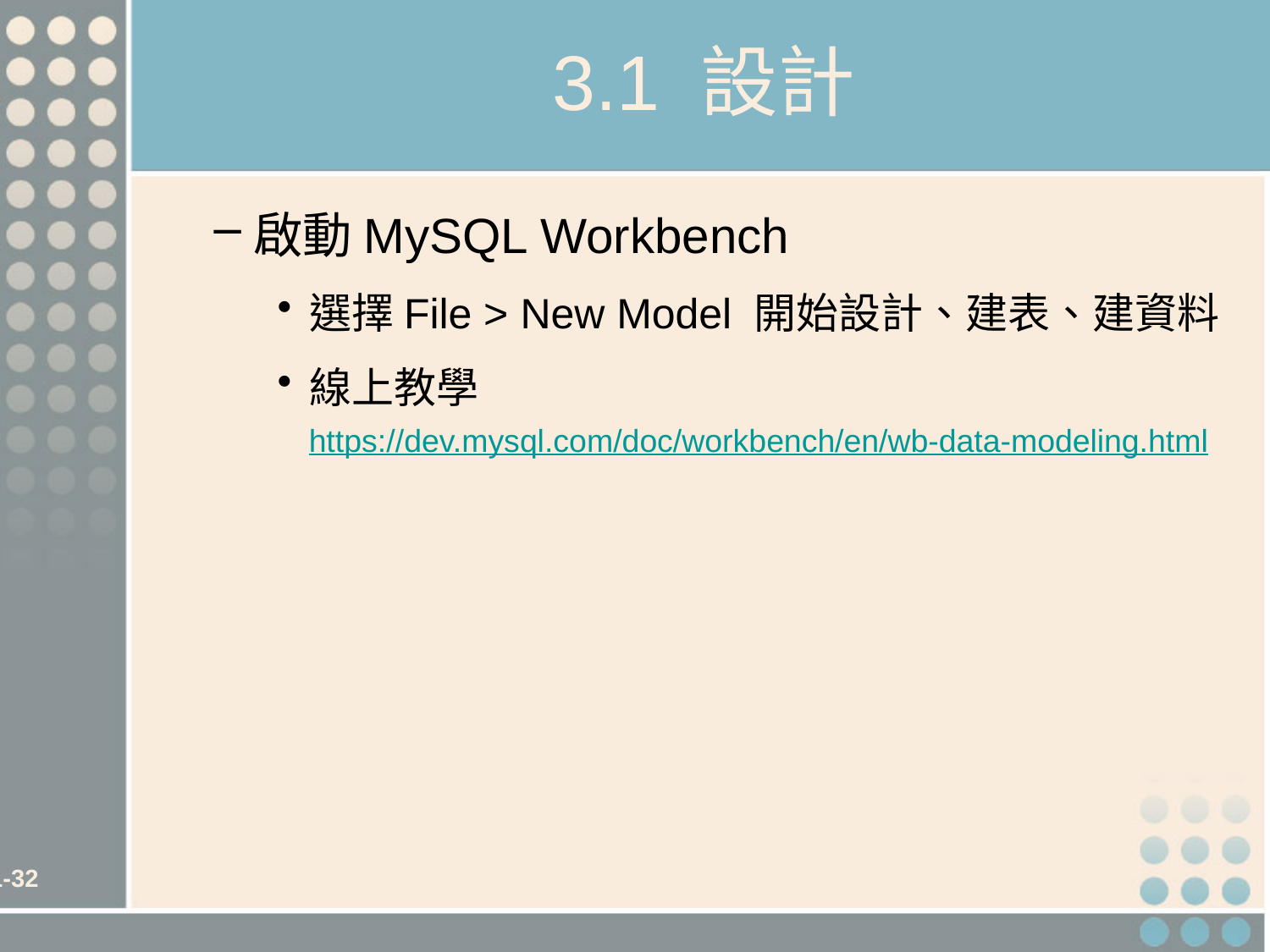

# 3.1 設計
啟動MySQL Workbench
選擇File > New Model 開始設計、建表、建資料
線上教學

https://dev.mysql.com/doc/workbench/en/wb-data-modeling.html